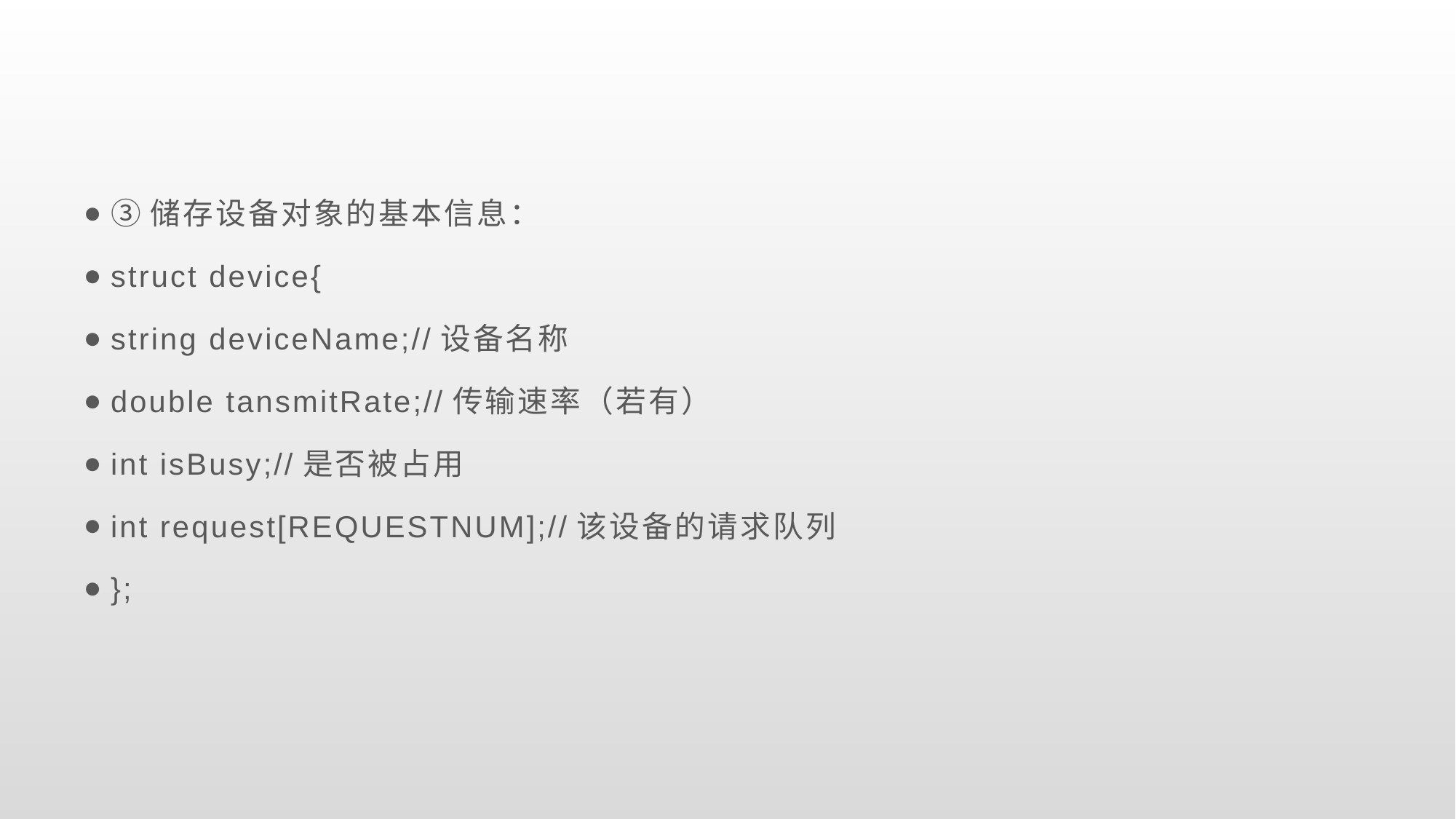

#
③储存设备对象的基本信息：
struct device{
string deviceName;//设备名称
double tansmitRate;//传输速率（若有）
int isBusy;//是否被占用
int request[REQUESTNUM];//该设备的请求队列
};